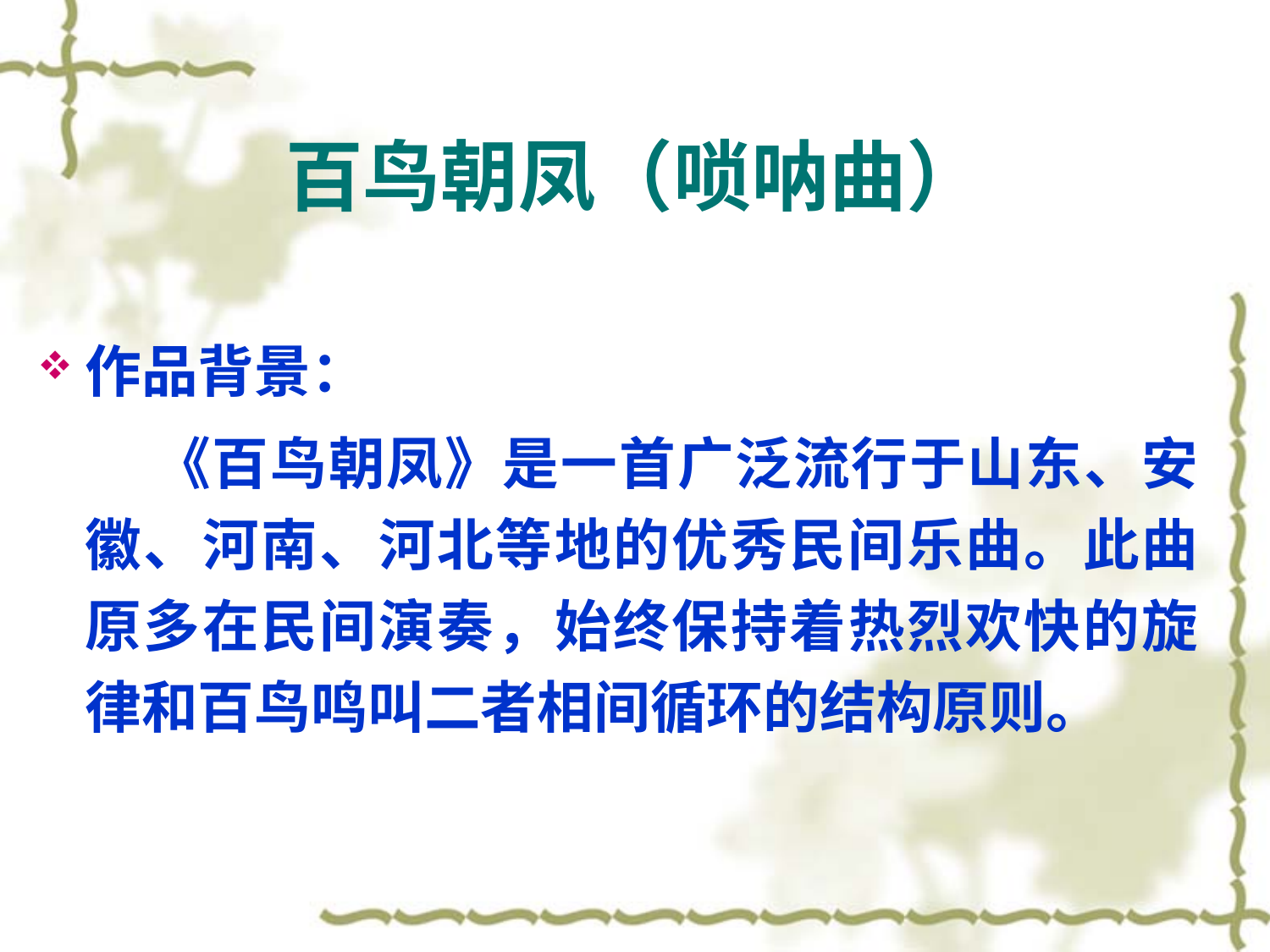

# 百鸟朝凤（唢呐曲）
作品背景：
       《百鸟朝凤》是一首广泛流行于山东、安徽、河南、河北等地的优秀民间乐曲。此曲原多在民间演奏，始终保持着热烈欢快的旋律和百鸟鸣叫二者相间循环的结构原则。